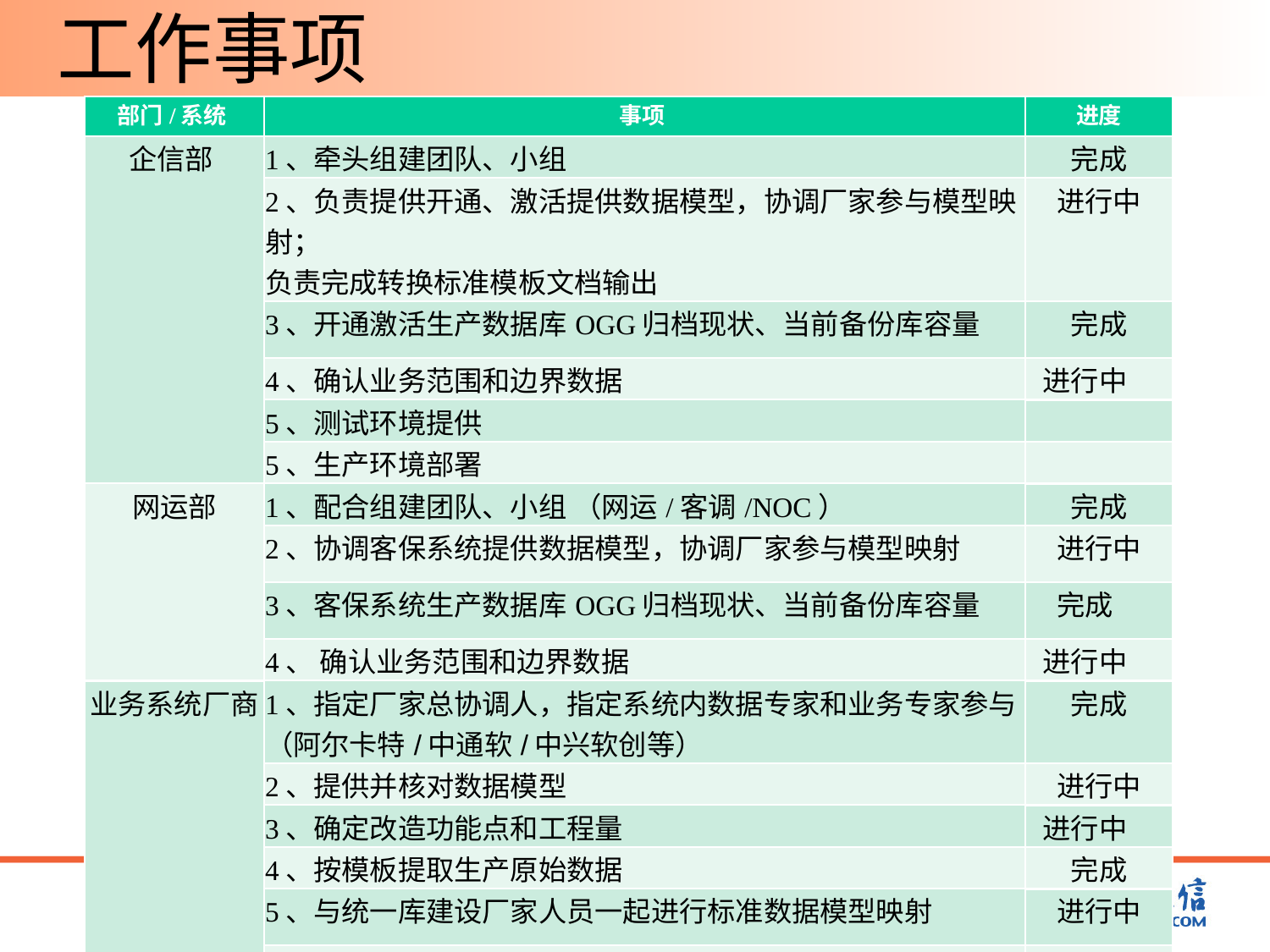

# 工作事项
| 部门/系统 | 事项 | 进度 |
| --- | --- | --- |
| 企信部 | 1、牵头组建团队、小组 | 完成 |
|  | 2、负责提供开通、激活提供数据模型，协调厂家参与模型映射； 负责完成转换标准模板文档输出 | 进行中 |
|  | 3、开通激活生产数据库OGG归档现状、当前备份库容量 | 完成 |
|  | 4、确认业务范围和边界数据 | 进行中 |
|  | 5、测试环境提供 |  |
|  | 5、生产环境部署 |  |
| 网运部 | 1、配合组建团队、小组 （网运/客调/NOC） | 完成 |
|  | 2、协调客保系统提供数据模型，协调厂家参与模型映射 | 进行中 |
|  | 3、客保系统生产数据库OGG归档现状、当前备份库容量 | 完成 |
|  | 4、 确认业务范围和边界数据 | 进行中 |
| 业务系统厂商 | 1、指定厂家总协调人，指定系统内数据专家和业务专家参与（阿尔卡特/中通软/中兴软创等） | 完成 |
|  | 2、提供并核对数据模型 | 进行中 |
|  | 3、确定改造功能点和工程量 | 进行中 |
|  | 4、按模板提取生产原始数据 | 完成 |
|  | 5、与统一库建设厂家人员一起进行标准数据模型映射 | 进行中 |
|  | 6、确认上传时限、异常处理方案 |  |
8